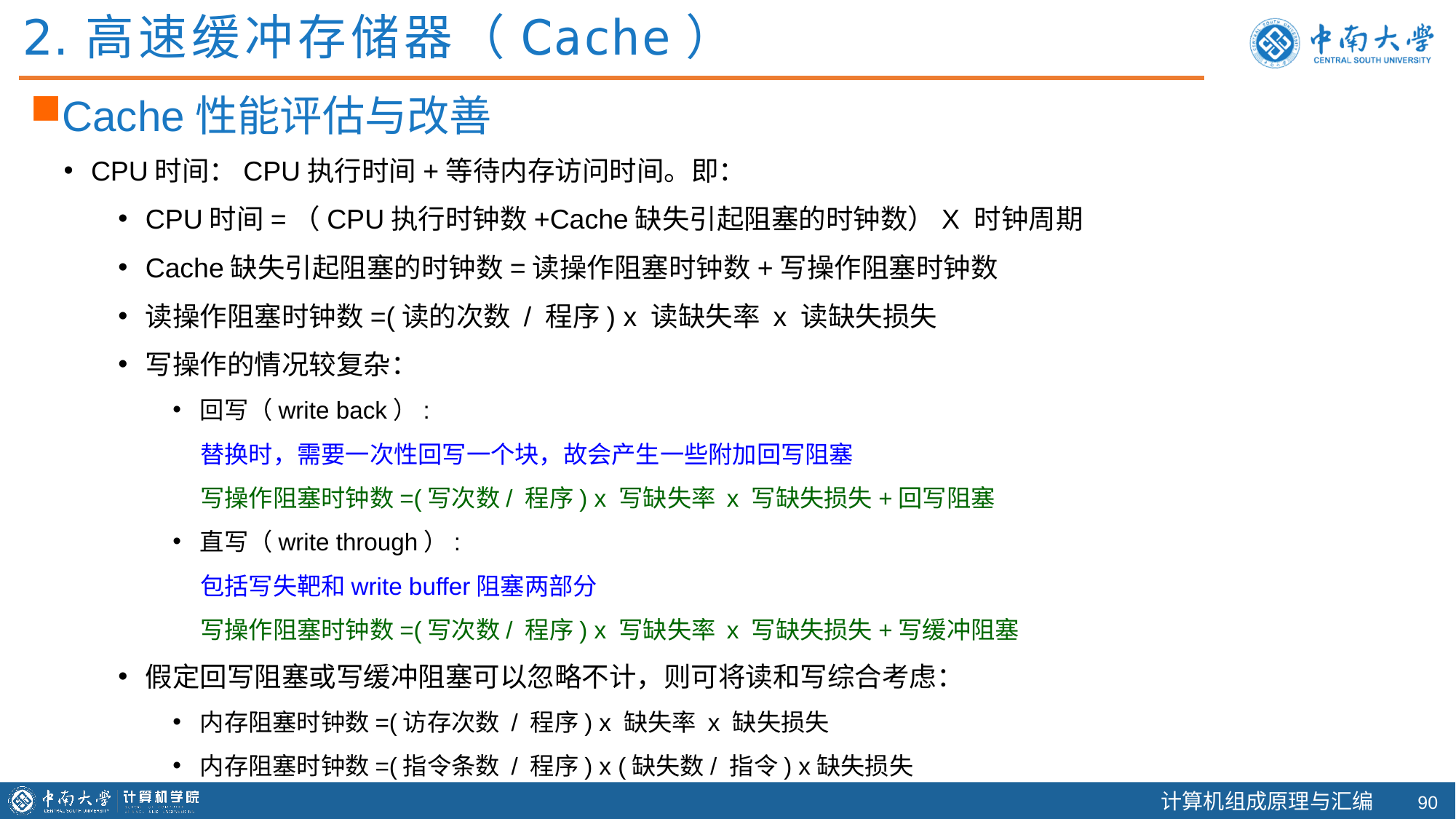

2.高速缓冲存储器（Cache）

Cache性能评估与改善
CPU时间：CPU执行时间+等待内存访问时间。即：
CPU时间=（CPU执行时钟数+Cache缺失引起阻塞的时钟数）X 时钟周期
Cache缺失引起阻塞的时钟数=读操作阻塞时钟数+写操作阻塞时钟数
读操作阻塞时钟数=(读的次数 / 程序) x 读缺失率 x 读缺失损失
写操作的情况较复杂：
回写（write back）:
    替换时，需要一次性回写一个块，故会产生一些附加回写阻塞
    写操作阻塞时钟数=(写次数/ 程序) x 写缺失率 x 写缺失损失+回写阻塞
直写（write through）:
    包括写失靶和write buffer阻塞两部分
    写操作阻塞时钟数=(写次数/ 程序) x 写缺失率 x 写缺失损失+写缓冲阻塞
假定回写阻塞或写缓冲阻塞可以忽略不计，则可将读和写综合考虑：
内存阻塞时钟数=(访存次数 / 程序) x 缺失率 x 缺失损失
内存阻塞时钟数=(指令条数 / 程序) x (缺失数/ 指令) x缺失损失

90